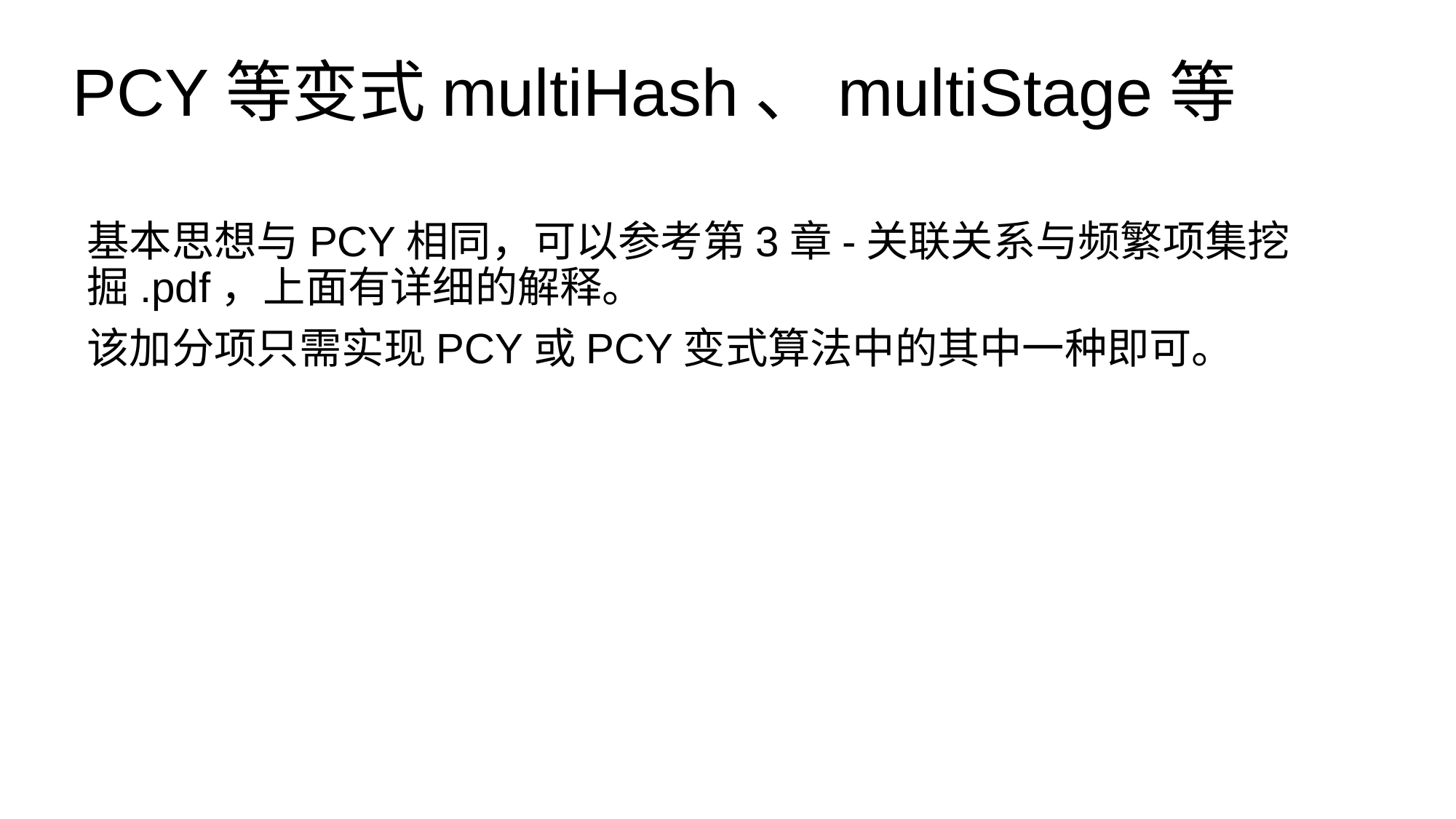

PCY等变式multiHash、multiStage等
基本思想与PCY相同，可以参考第3章-关联关系与频繁项集挖掘.pdf，上面有详细的解释。
该加分项只需实现PCY或PCY变式算法中的其中一种即可。